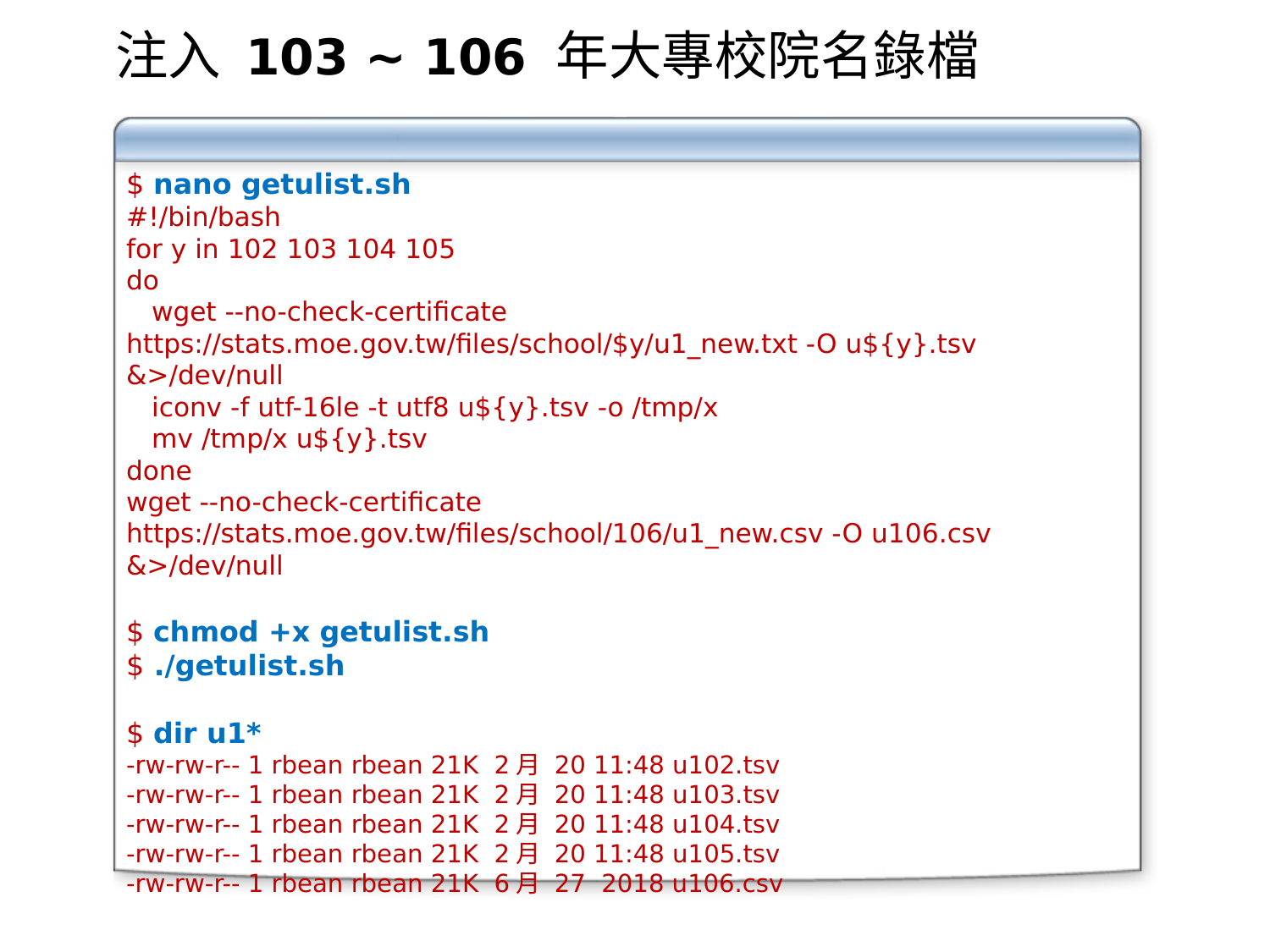

注入 103 ~ 106 年大專校院名錄檔
$ nano getulist.sh
#!/bin/bash
for y in 102 103 104 105
do
   wget --no-check-certificate https://stats.moe.gov.tw/files/school/$y/u1_new.txt -O u${y}.tsv &>/dev/null
   iconv -f utf-16le -t utf8 u${y}.tsv -o /tmp/x
   mv /tmp/x u${y}.tsv
done
wget --no-check-certificate https://stats.moe.gov.tw/files/school/106/u1_new.csv -O u106.csv &>/dev/null

$ chmod +x getulist.sh
$ ./getulist.sh

$ dir u1*
-rw-rw-r-- 1 rbean rbean 21K  2月 20 11:48 u102.tsv
-rw-rw-r-- 1 rbean rbean 21K  2月 20 11:48 u103.tsv
-rw-rw-r-- 1 rbean rbean 21K  2月 20 11:48 u104.tsv
-rw-rw-r-- 1 rbean rbean 21K  2月 20 11:48 u105.tsv
-rw-rw-r-- 1 rbean rbean 21K  6月 27  2018 u106.csv